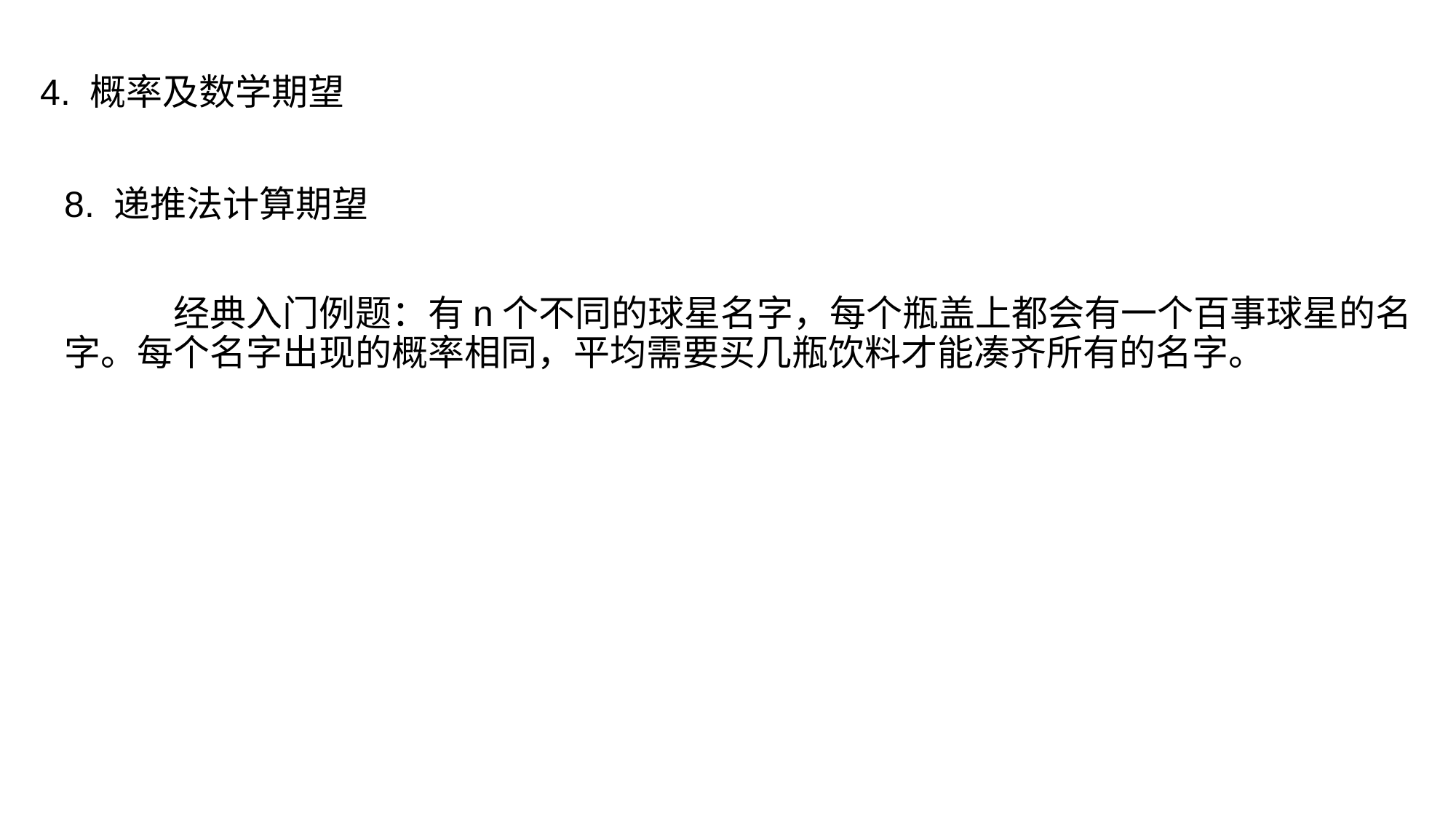

4. 概率及数学期望

8. 递推法计算期望

	经典入门例题：有n个不同的球星名字，每个瓶盖上都会有一个百事球星的名字。每个名字出现的概率相同，平均需要买几瓶饮料才能凑齐所有的名字。